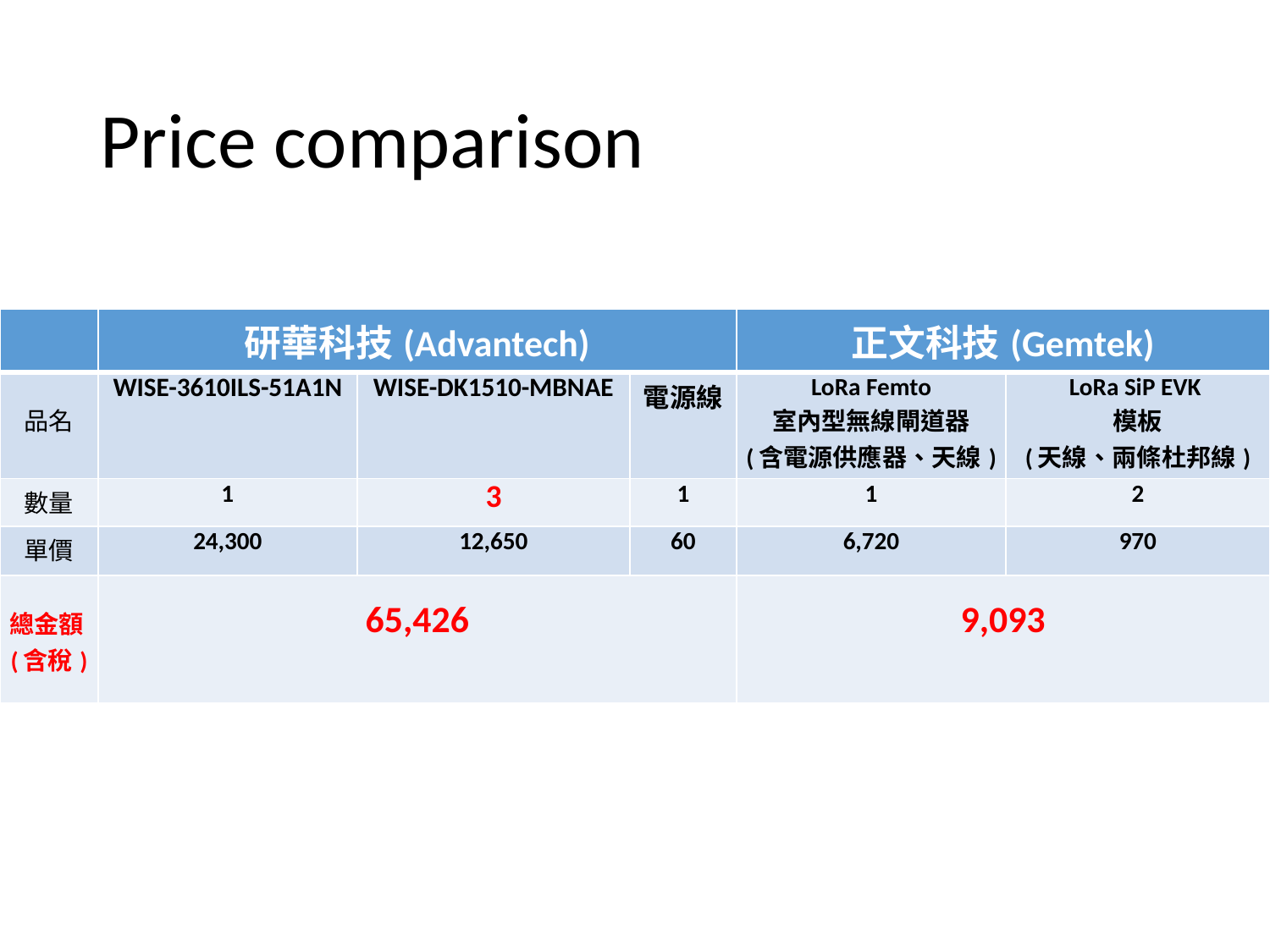

# Price comparison
|  | 研華科技(Advantech) |  |  | 正文科技(Gemtek) |  |
| --- | --- | --- | --- | --- | --- |
| 品名 | WISE-3610ILS-51A1N | WISE-DK1510-MBNAE | 電源線 | LoRa Femto 室內型無線閘道器 (含電源供應器、天線) | LoRa SiP EVK 模板 (天線、兩條杜邦線) |
| 數量 | 1 | 3 | 1 | 1 | 2 |
| 單價 | 24,300 | 12,650 | 60 | 6,720 | 970 |
| 總金額(含稅) | 65,426 |  |  | 9,093 |  |